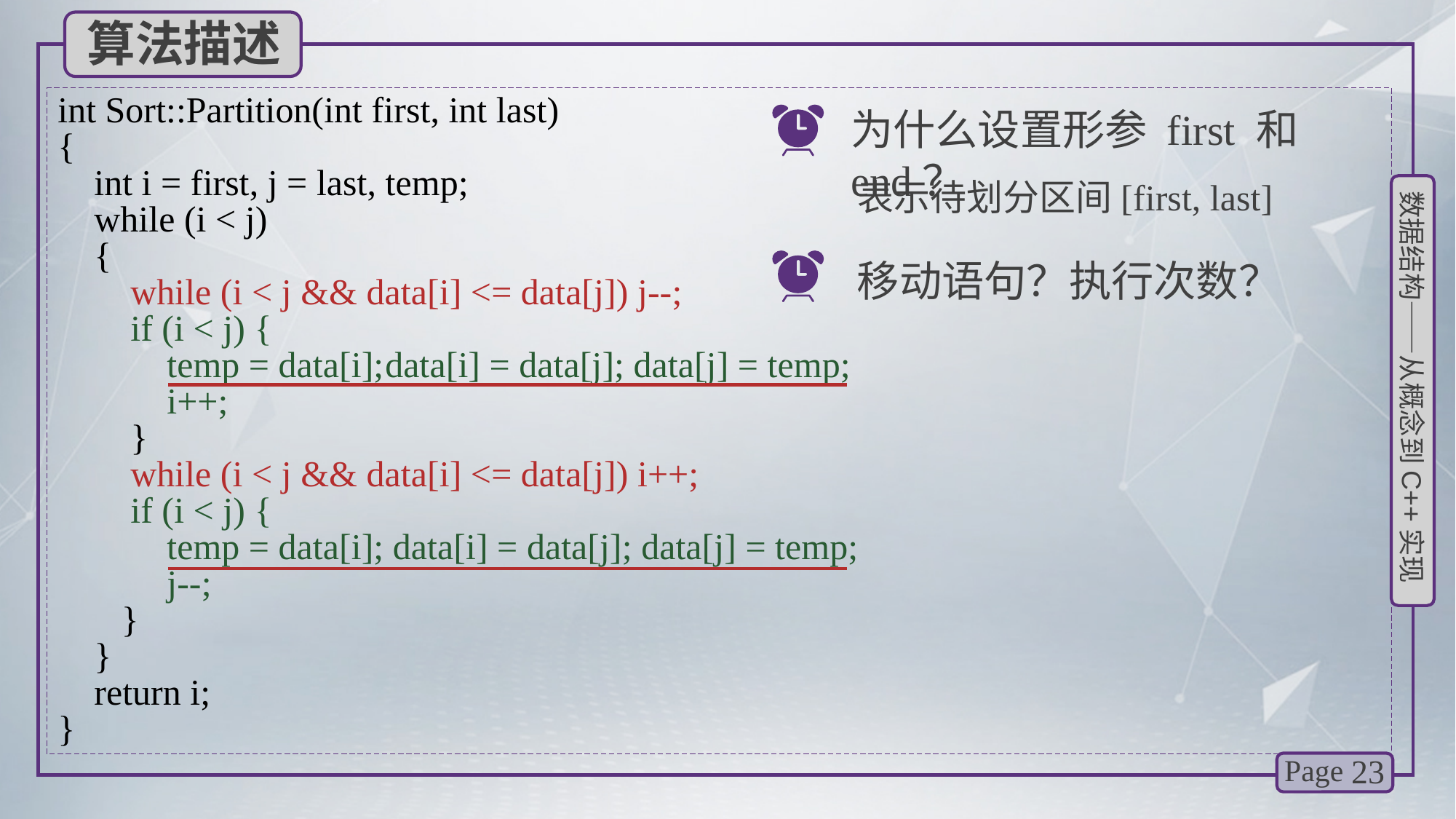

算法描述

int Sort::Partition(int first, int last)
{
    int i = first, j = last, temp;
    while (i < j)
    {
        while (i < j && data[i] <= data[j]) j--;
        if (i < j) {
	temp = data[i];	data[i] = data[j]; data[j] = temp;
	i++;
        }
        while (i < j && data[i] <= data[j]) i++;
        if (i < j) {
	temp = data[i]; data[i] = data[j]; data[j] = temp;
	j--;
       }
    }
    return i;
}
为什么设置形参 first 和 end？

表示待划分区间[first, last]
移动语句？执行次数？